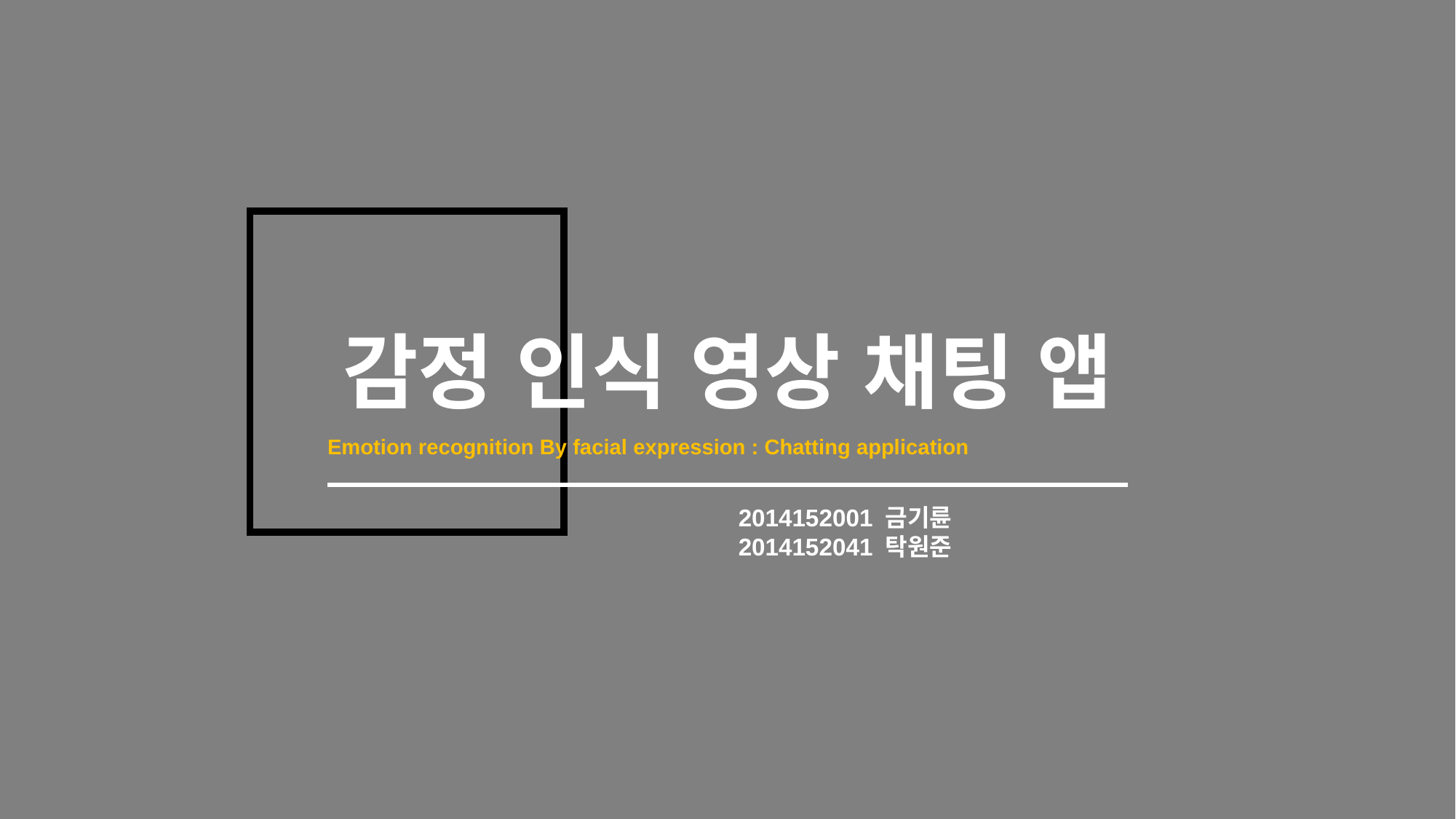

감정 인식 영상 채팅 앱
Emotion recognition By facial expression : Chatting application
2014152001 금기륜
2014152041 탁원준